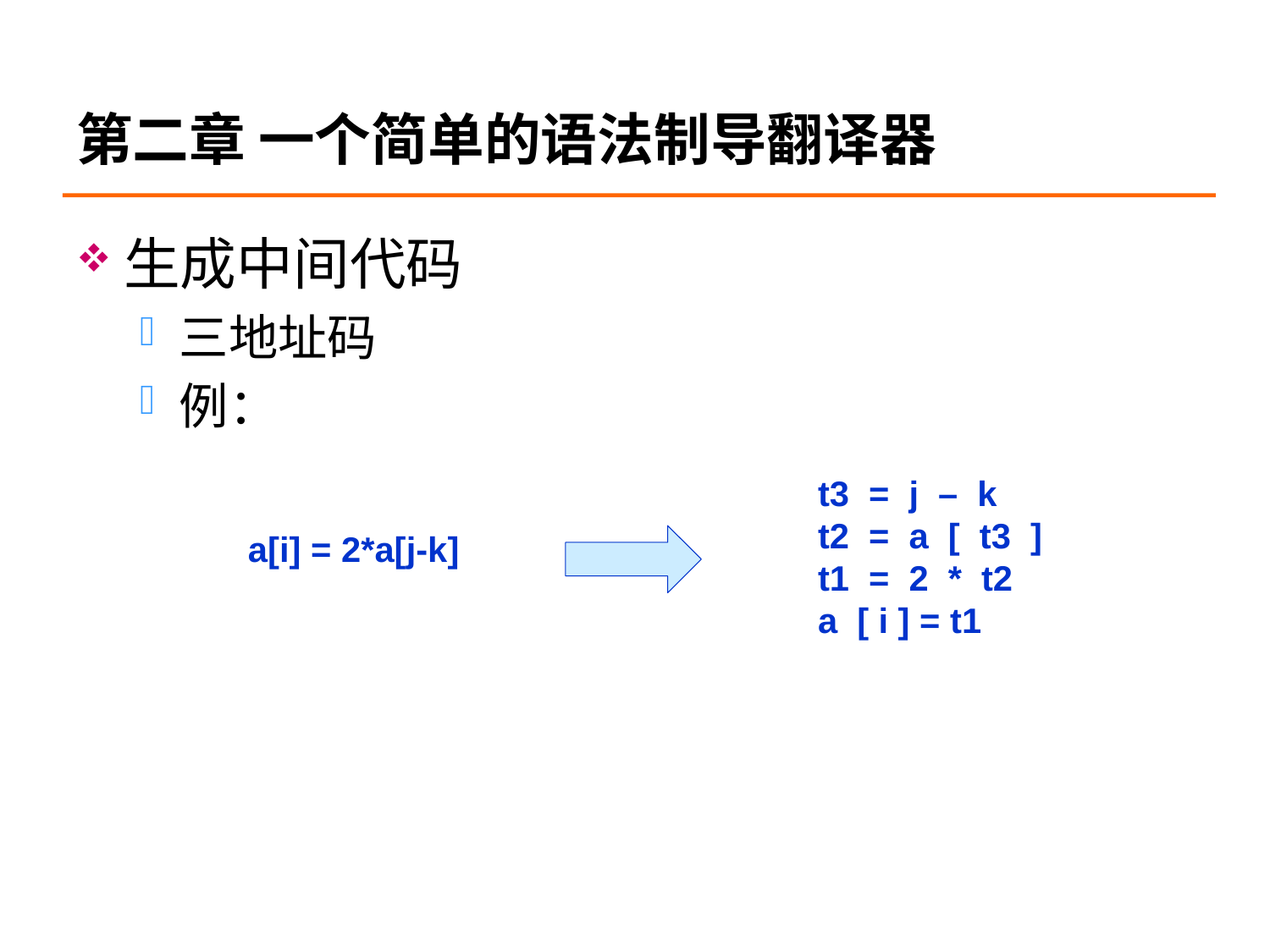

# 第二章 一个简单的语法制导翻译器
生成中间代码
三地址码
例：

t3  =  j  –  k
t2  =  a  [  t3  ]
t1  =  2  *  t2
a  [ i ] = t1
a[i] = 2*a[j-k]